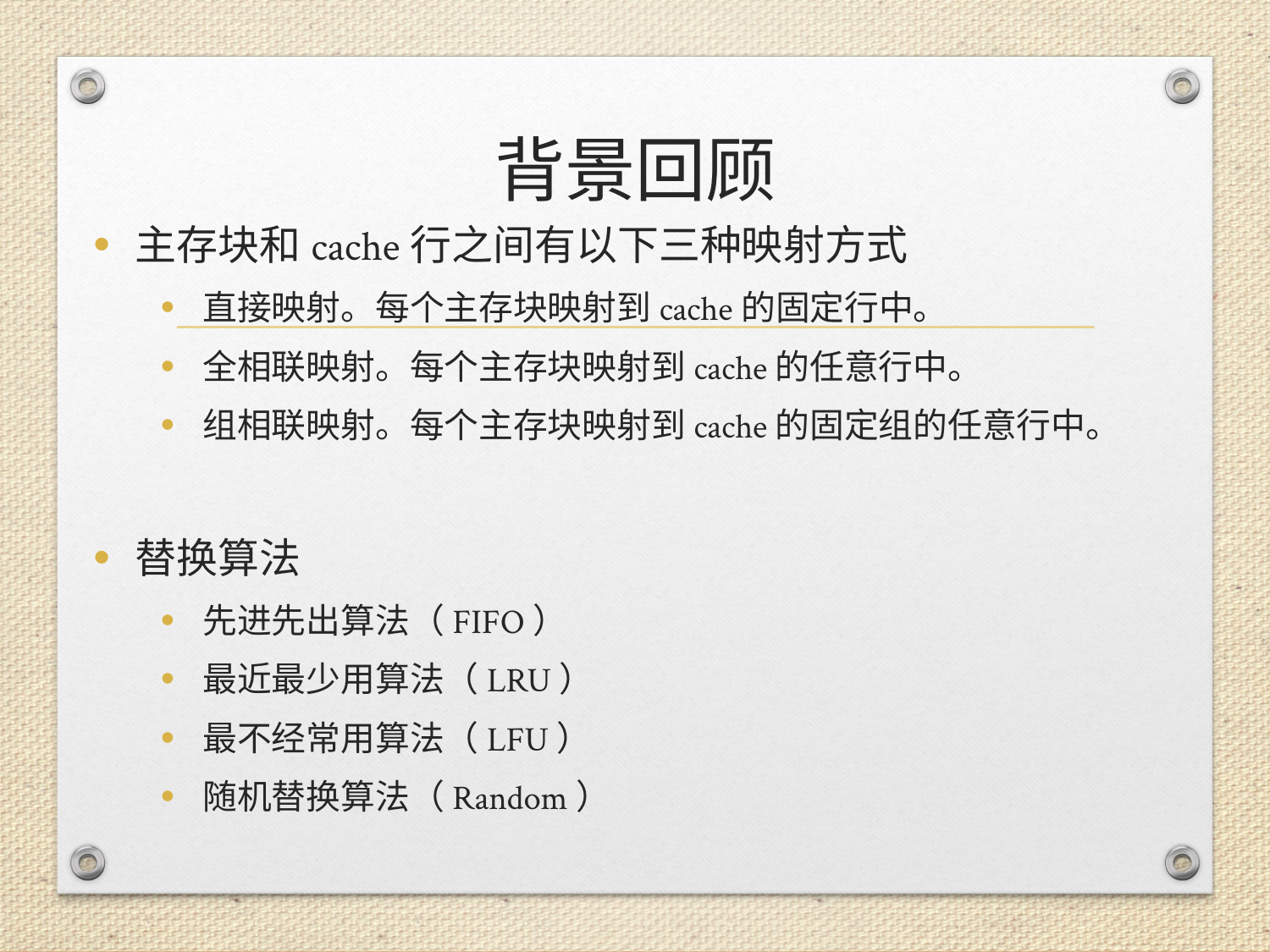

# 背景回顾
主存块和cache行之间有以下三种映射方式
直接映射。每个主存块映射到cache的固定行中。
全相联映射。每个主存块映射到cache的任意行中。
组相联映射。每个主存块映射到cache的固定组的任意行中。

替换算法
先进先出算法（FIFO）
最近最少用算法（LRU）
最不经常用算法（LFU）
随机替换算法（Random）